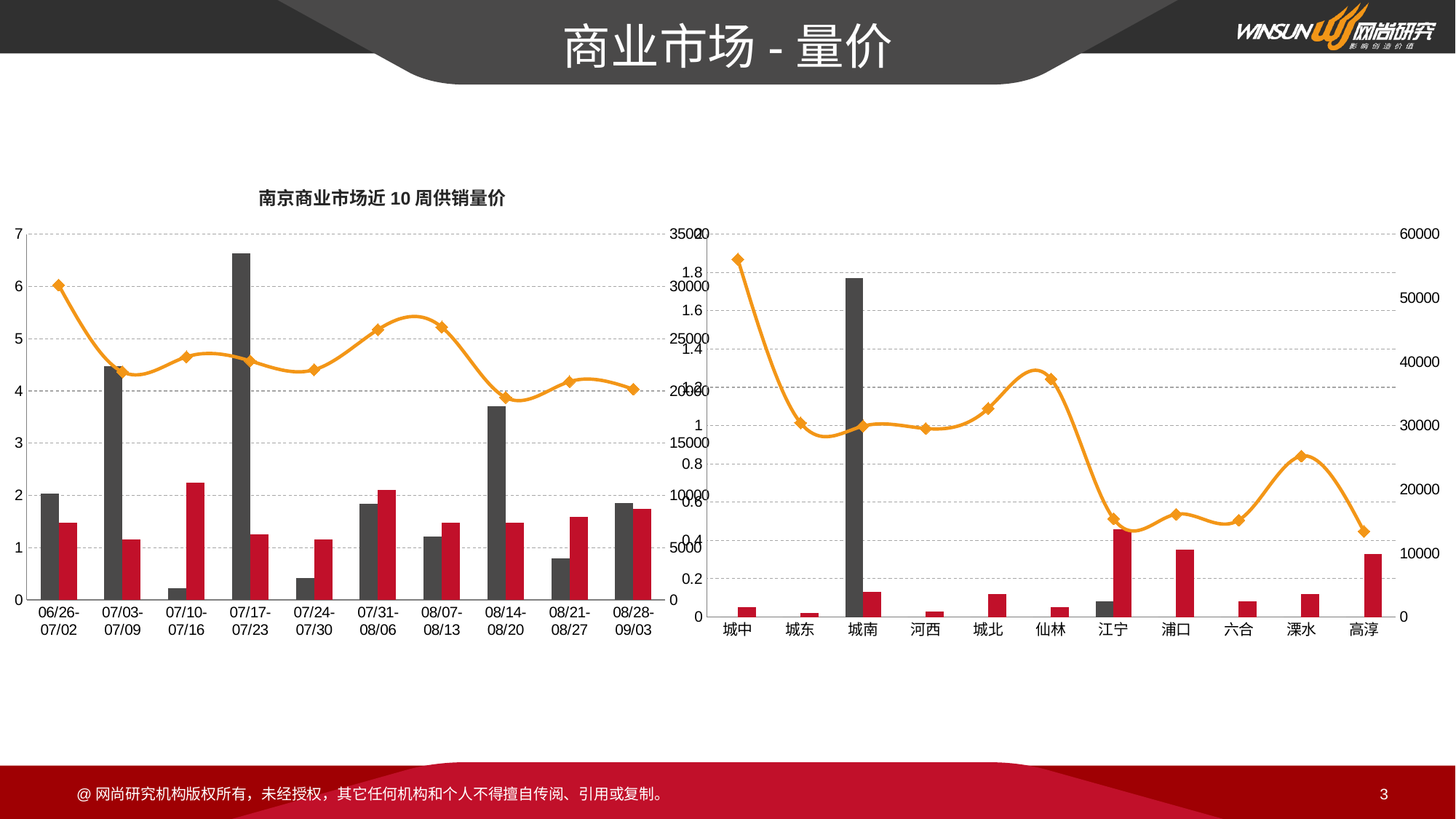

# 商业市场-量价

南京商业市场近10周供销量价

### Chart

| Category | 上市面积（万㎡） | 成交面积（万㎡） | 成交均价（元/㎡） |
|---|---|---|---|
| 06/26-07/02 | 2.04 | 1.47 | 30130.0 |
| 07/03-07/09 | 4.48 | 1.16 | 21820.0 |
| 07/10-07/16 | 0.22 | 2.24 | 23257.0 |
| 07/17-07/23 | 6.63 | 1.26 | 22874.0 |
| 07/24-07/30 | 0.42 | 1.15 | 22024.0 |
| 07/31-08/06 | 1.84 | 2.1 | 25863.0 |
| 08/07-08/13 | 1.21 | 1.48 | 26109.0 |
| 08/14-08/20 | 3.7 | 1.48 | 19374.0 |
| 08/21-08/27 | 0.8 | 1.59 | 20887.0 |
| 08/28-09/03 | 1.85 | 1.74 | 20170.0 |

### Chart

| Category | 上市面积（万㎡） | 成交面积（万㎡） | 成交均价（元/㎡） |
|---|---|---|---|
| 城中 | 0.0 | 0.05 | 56061.0 |
| 城东 | 0.0 | 0.02 | 30439.0 |
| 城南 | 1.77 | 0.13 | 29925.0 |
| 河西 | 0.0 | 0.03 | 29545.0 |
| 城北 | 0.0 | 0.12 | 32697.0 |
| 仙林 | 0.0 | 0.05 | 37311.0 |
| 江宁 | 0.08 | 0.46 | 15404.0 |
| 浦口 | 0.0 | 0.35 | 16109.0 |
| 六合 | 0.0 | 0.08 | 15176.0 |
| 溧水 | 0.0 | 0.12 | 25222.0 |
| 高淳 | 0.0 | 0.33 | 13420.0 |
3